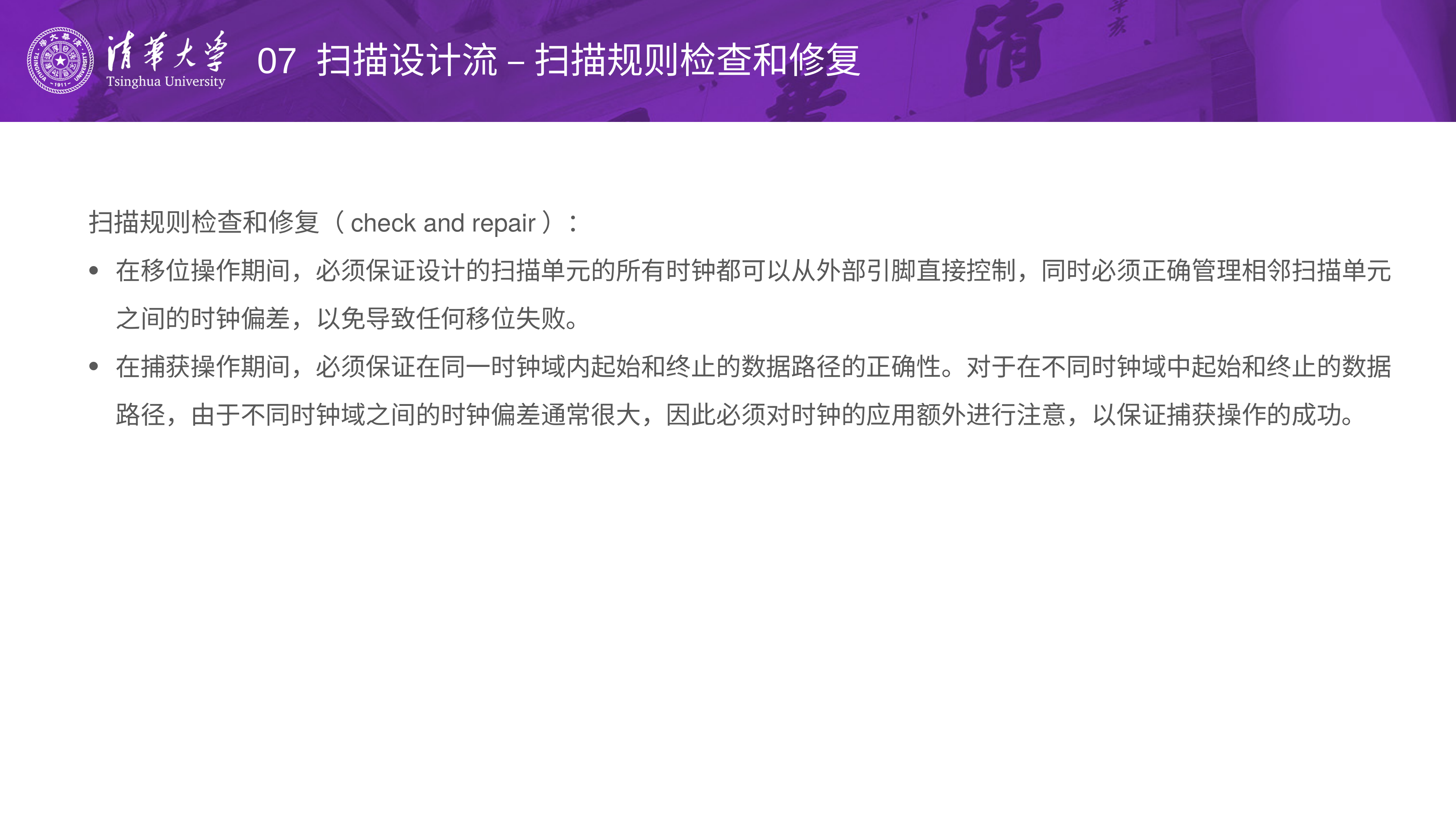

# 07 扫描设计流 – 扫描规则检查和修复

扫描规则检查和修复（check and repair）：
在移位操作期间，必须保证设计的扫描单元的所有时钟都可以从外部引脚直接控制，同时必须正确管理相邻扫描单元之间的时钟偏差，以免导致任何移位失败。
在捕获操作期间，必须保证在同一时钟域内起始和终止的数据路径的正确性。对于在不同时钟域中起始和终止的数据路径，由于不同时钟域之间的时钟偏差通常很大，因此必须对时钟的应用额外进行注意，以保证捕获操作的成功。